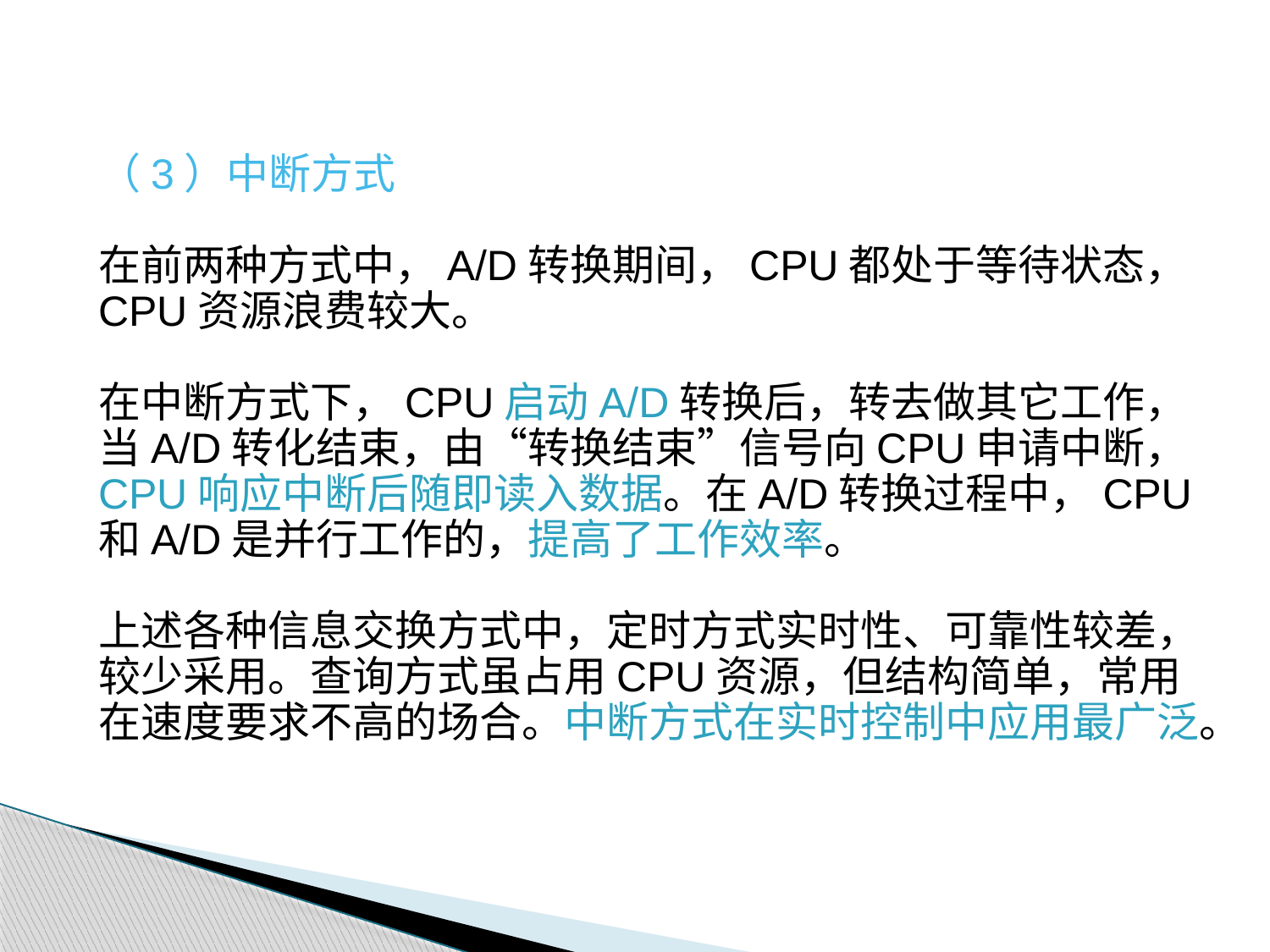

（3）中断方式

	在前两种方式中，A/D转换期间，CPU都处于等待状态，CPU资源浪费较大。

	在中断方式下，CPU启动A/D转换后，转去做其它工作，当A/D转化结束，由“转换结束”信号向CPU申请中断，CPU响应中断后随即读入数据。在A/D转换过程中，CPU和A/D是并行工作的，提高了工作效率。

	上述各种信息交换方式中，定时方式实时性、可靠性较差，较少采用。查询方式虽占用CPU资源，但结构简单，常用在速度要求不高的场合。中断方式在实时控制中应用最广泛。